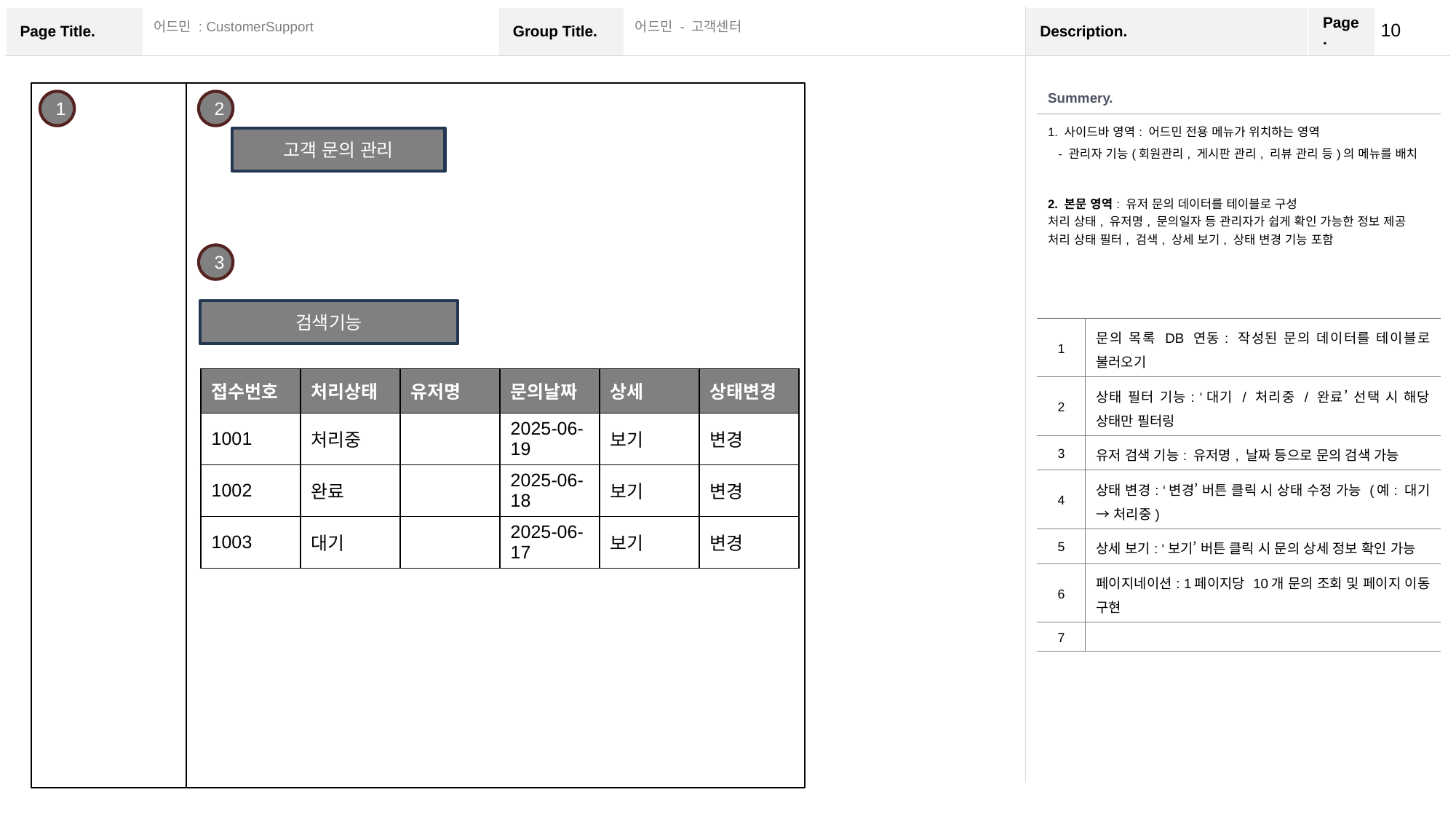

10
어드민 : CustomerSupport
어드민 - 고객센터

| Summery. |  |
| --- | --- |
| 1. 사이드바 영역: 어드민 전용 메뉴가 위치하는 영역 - 관리자 기능(회원관리, 게시판 관리, 리뷰 관리 등)의 메뉴를 배치 2. 본문 영역: 유저 문의 데이터를 테이블로 구성 처리 상태, 유저명, 문의일자 등 관리자가 쉽게 확인 가능한 정보 제공 처리 상태 필터, 검색, 상세 보기, 상태 변경 기능 포함 |  |
| 1 | 문의 목록 DB 연동: 작성된 문의 데이터를 테이블로 불러오기 |
| 2 | 상태 필터 기능: ‘대기 / 처리중 / 완료’ 선택 시 해당 상태만 필터링 |
| 3 | 유저 검색 기능: 유저명, 날짜 등으로 문의 검색 가능 |
| 4 | 상태 변경: ‘변경’ 버튼 클릭 시 상태 수정 가능 (예: 대기 → 처리중) |
| 5 | 상세 보기: ‘보기’ 버튼 클릭 시 문의 상세 정보 확인 가능 |
| 6 | 페이지네이션: 1페이지당 10개 문의 조회 및 페이지 이동 구현 |
| 7 |  |
1
2
고객 문의 관리
3
검색기능
| 접수번호 | 처리상태 | 유저명 | 문의날짜 | 상세 | 상태변경 |
| --- | --- | --- | --- | --- | --- |
| 1001 | 처리중 |  | 2025-06-19 | 보기 | 변경 |
| 1002 | 완료 |  | 2025-06-18 | 보기 | 변경 |
| 1003 | 대기 |  | 2025-06-17 | 보기 | 변경 |